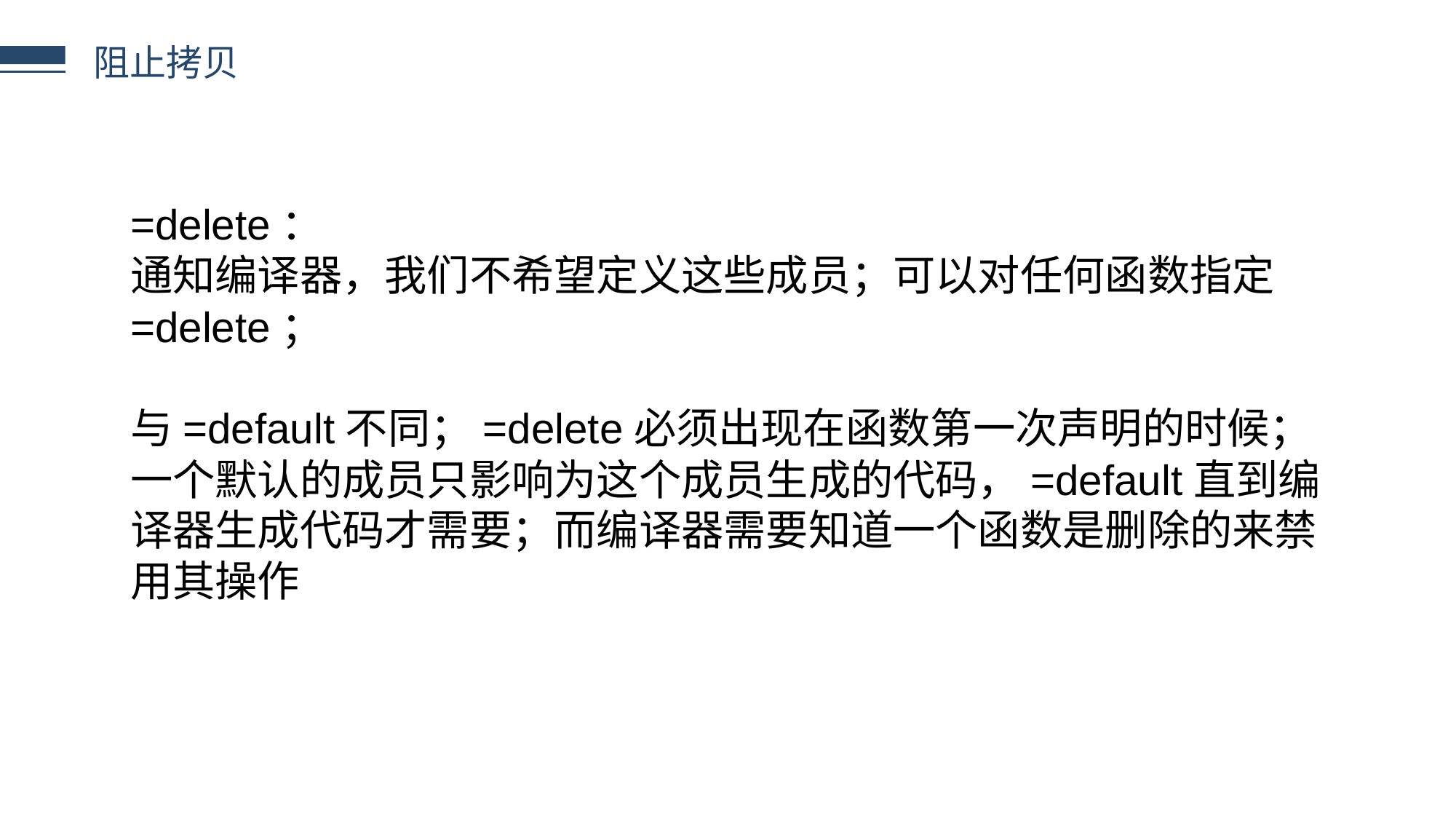

阻止拷贝

=delete：
通知编译器，我们不希望定义这些成员；可以对任何函数指定=delete；

与=default不同；=delete必须出现在函数第一次声明的时候；一个默认的成员只影响为这个成员生成的代码，=default直到编译器生成代码才需要；而编译器需要知道一个函数是删除的来禁用其操作